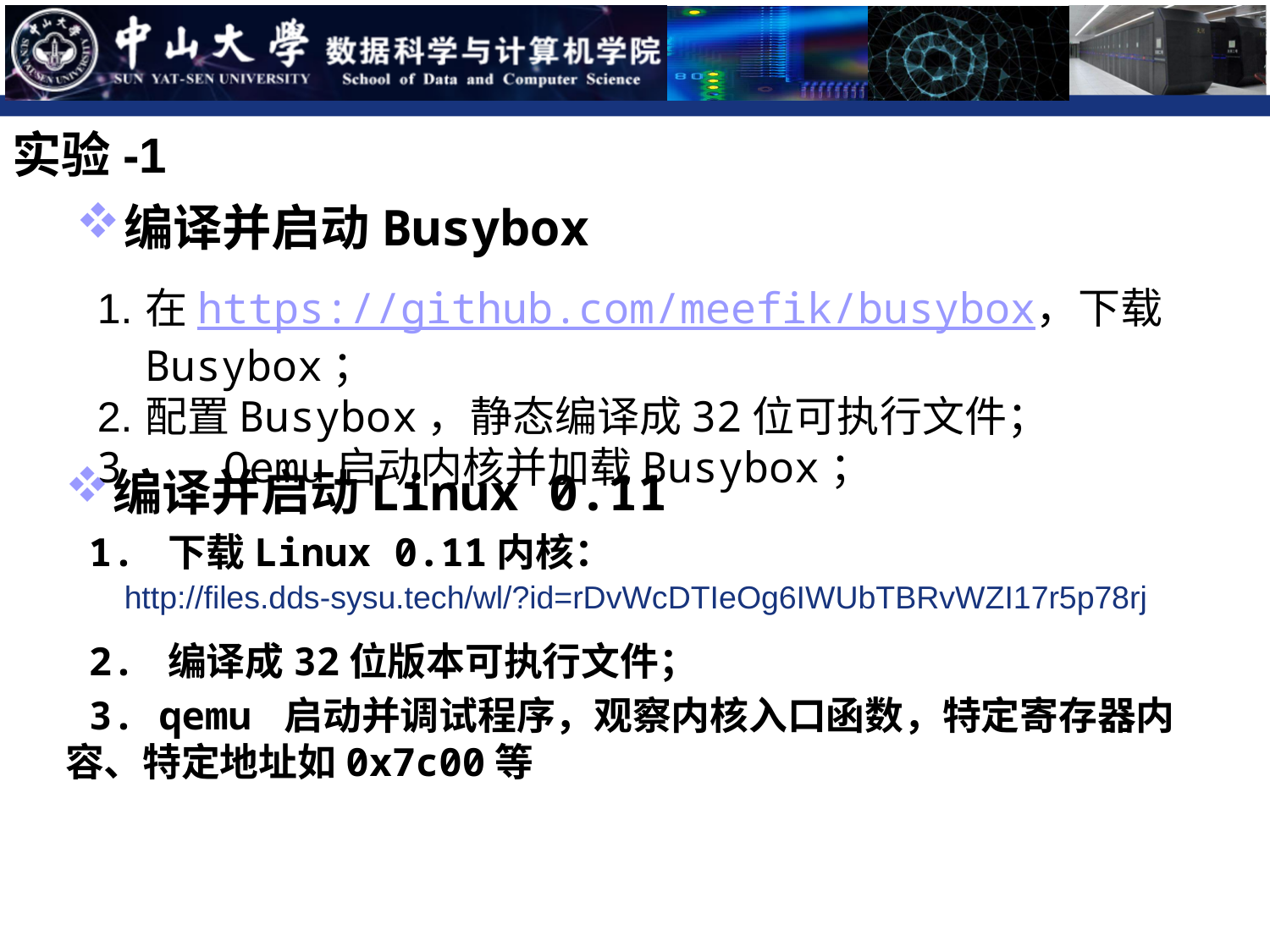

实验-1
编译并启动Busybox
在https://github.com/meefik/busybox，下载Busybox；
配置Busybox，静态编译成32位可执行文件；
3.   Qemu启动内核并加载Busybox；
编译并启动Linux 0.11
 1. 下载Linux 0.11内核：

 2. 编译成32位版本可执行文件；
 3. qemu 启动并调试程序，观察内核入口函数，特定寄存器内容、特定地址如0x7c00等
http://files.dds-sysu.tech/wl/?id=rDvWcDTIeOg6IWUbTBRvWZI17r5p78rj
34